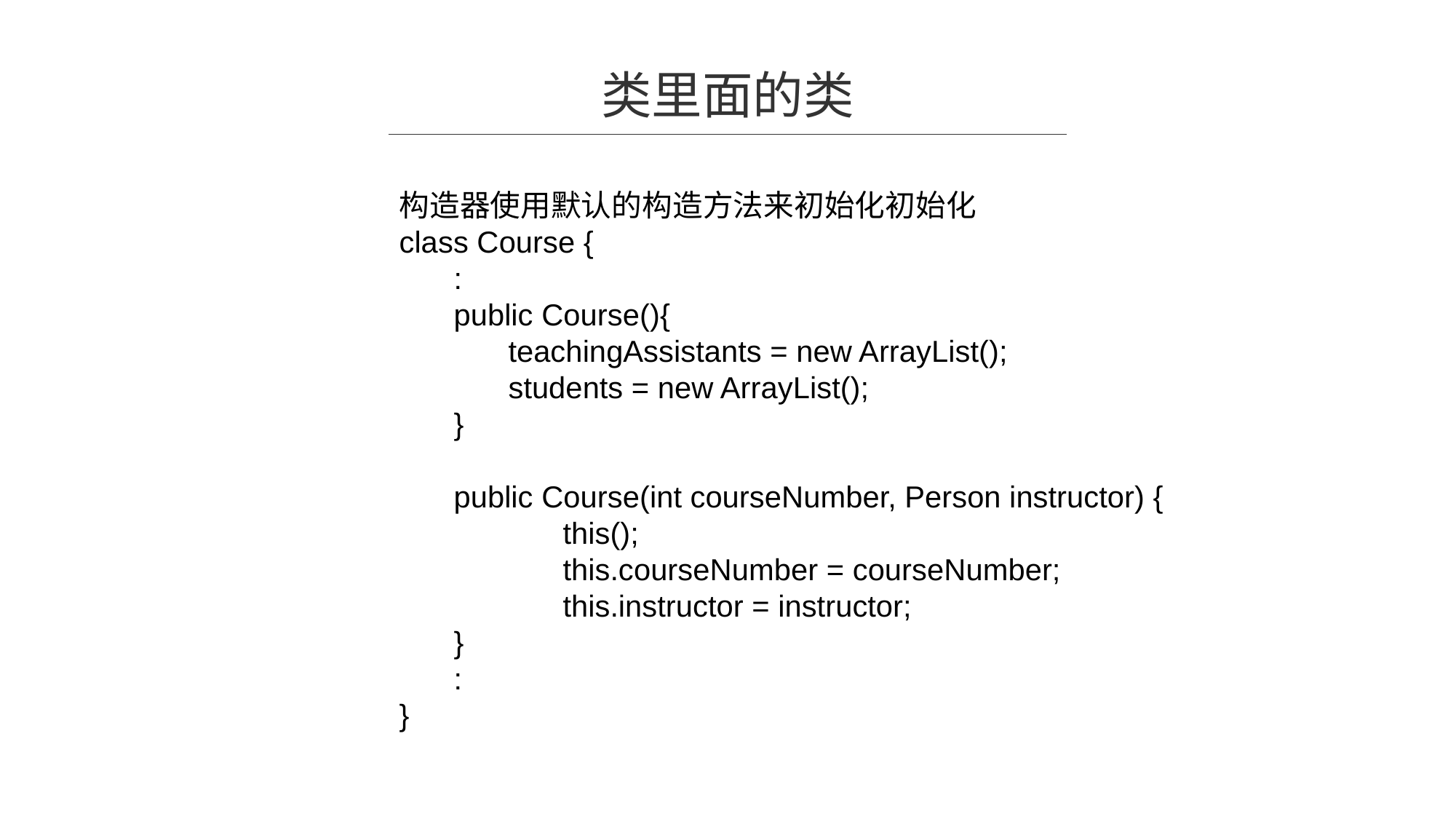

类里面的类
构造器使用默认的构造方法来初始化初始化
class Course {
:
public Course(){
teachingAssistants = new ArrayList();
students = new ArrayList();
}

public Course(int courseNumber, Person instructor) {
	this();
	this.courseNumber = courseNumber;
	this.instructor = instructor;
}
:
}